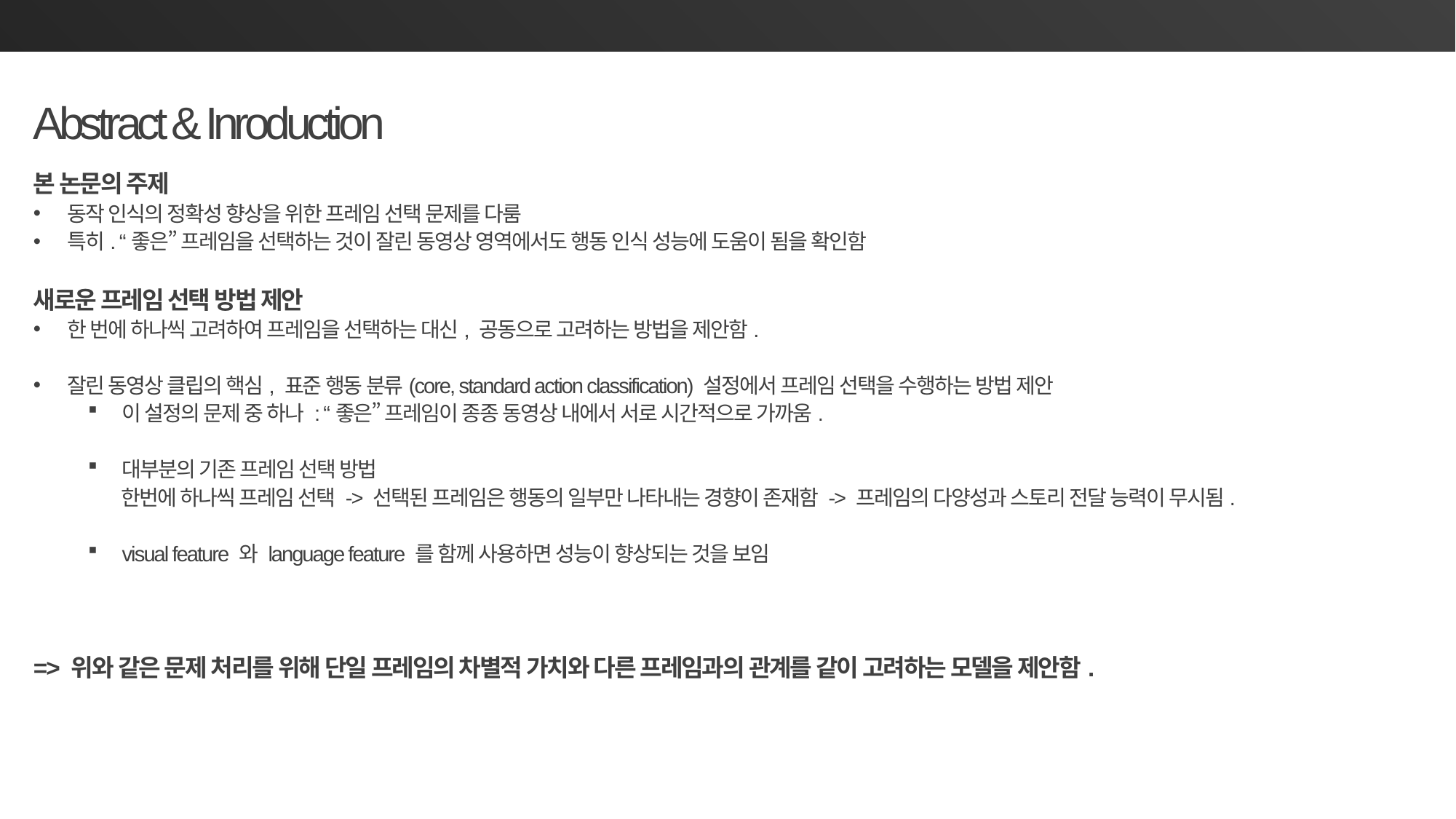

Abstract & Inroduction
본 논문의 주제
동작 인식의 정확성 향상을 위한 프레임 선택 문제를 다룸
특히. “좋은” 프레임을 선택하는 것이 잘린 동영상 영역에서도 행동 인식 성능에 도움이 됨을 확인함

새로운 프레임 선택 방법 제안
한 번에 하나씩 고려하여 프레임을 선택하는 대신, 공동으로 고려하는 방법을 제안함.

잘린 동영상 클립의 핵심, 표준 행동 분류(core, standard action classification) 설정에서 프레임 선택을 수행하는 방법 제안
이 설정의 문제 중 하나 : “좋은” 프레임이 종종 동영상 내에서 서로 시간적으로 가까움.

대부분의 기존 프레임 선택 방법
      한번에 하나씩 프레임 선택 -> 선택된 프레임은 행동의 일부만 나타내는 경향이 존재함 -> 프레임의 다양성과 스토리 전달 능력이 무시됨.

visual feature 와 language feature 를 함께 사용하면 성능이 향상되는 것을 보임

=> 위와 같은 문제 처리를 위해 단일 프레임의 차별적 가치와 다른 프레임과의 관계를 같이 고려하는 모델을 제안함.